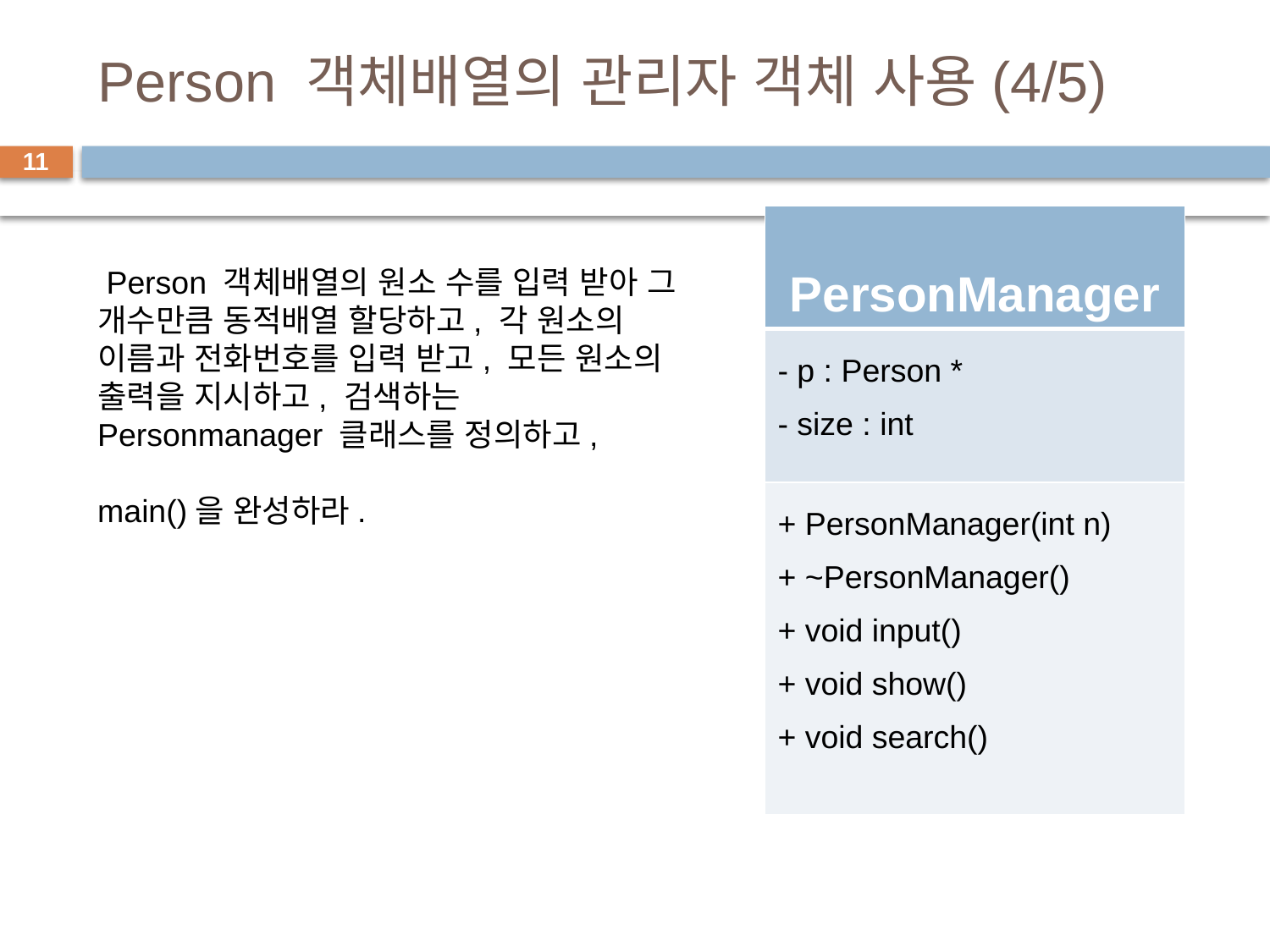

# Person 객체배열의 관리자 객체 사용(4/5)
11
| PersonManager |
| --- |
| - p : Person \* - size : int |
| + PersonManager(int n) + ~PersonManager() + void input() + void show() + void search() |
 Person 객체배열의 원소 수를 입력 받아 그 개수만큼 동적배열 할당하고, 각 원소의 이름과 전화번호를 입력 받고, 모든 원소의 출력을 지시하고, 검색하는   Personmanager 클래스를 정의하고,

main()을 완성하라.